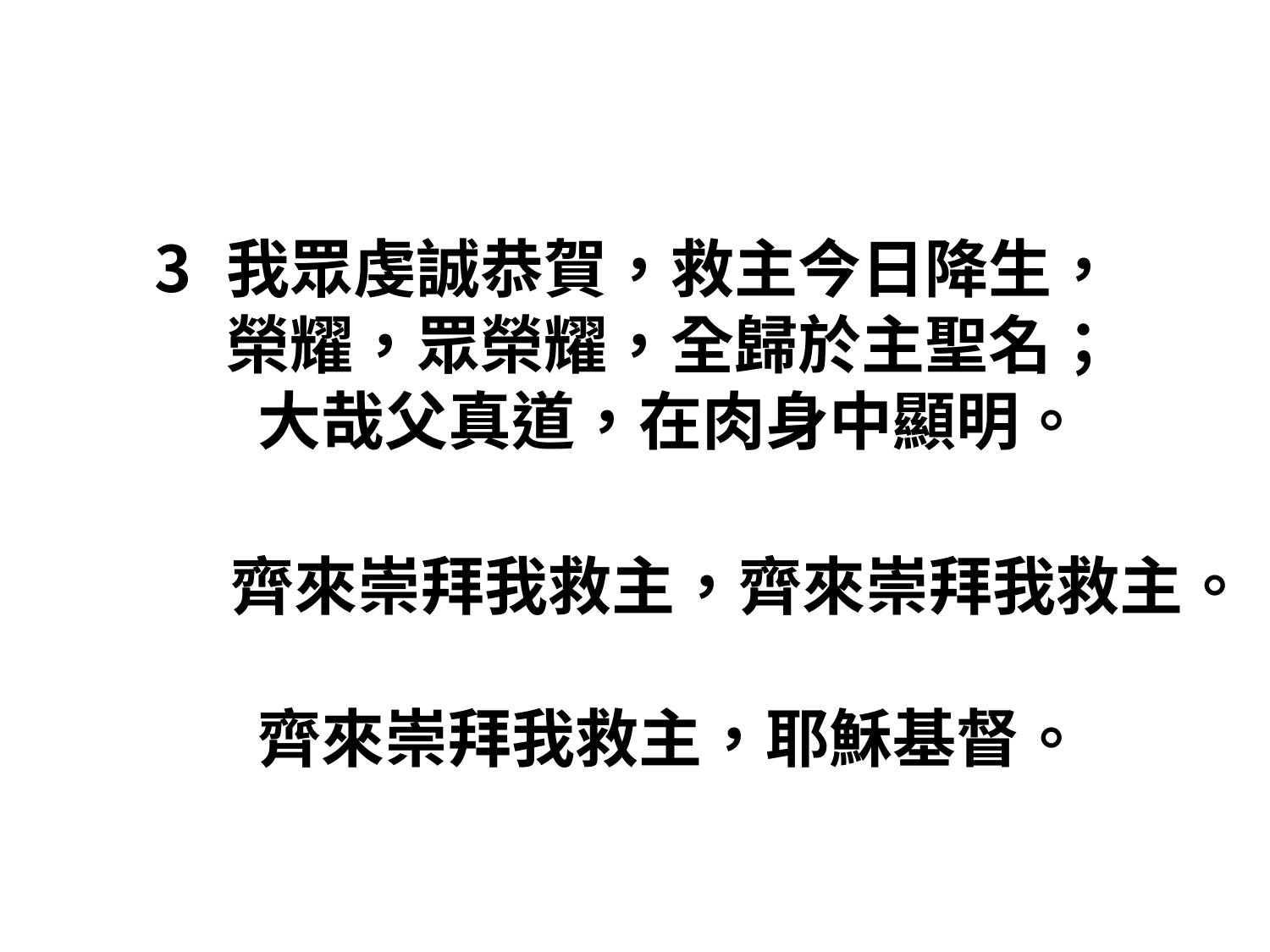

#
我眾虔誠恭賀，救主今日降生，
榮耀，眾榮耀，全歸於主聖名；
大哉父真道，在肉身中顯明。
         齊來崇拜我救主，齊來崇拜我救主。
齊來崇拜我救主，耶穌基督。